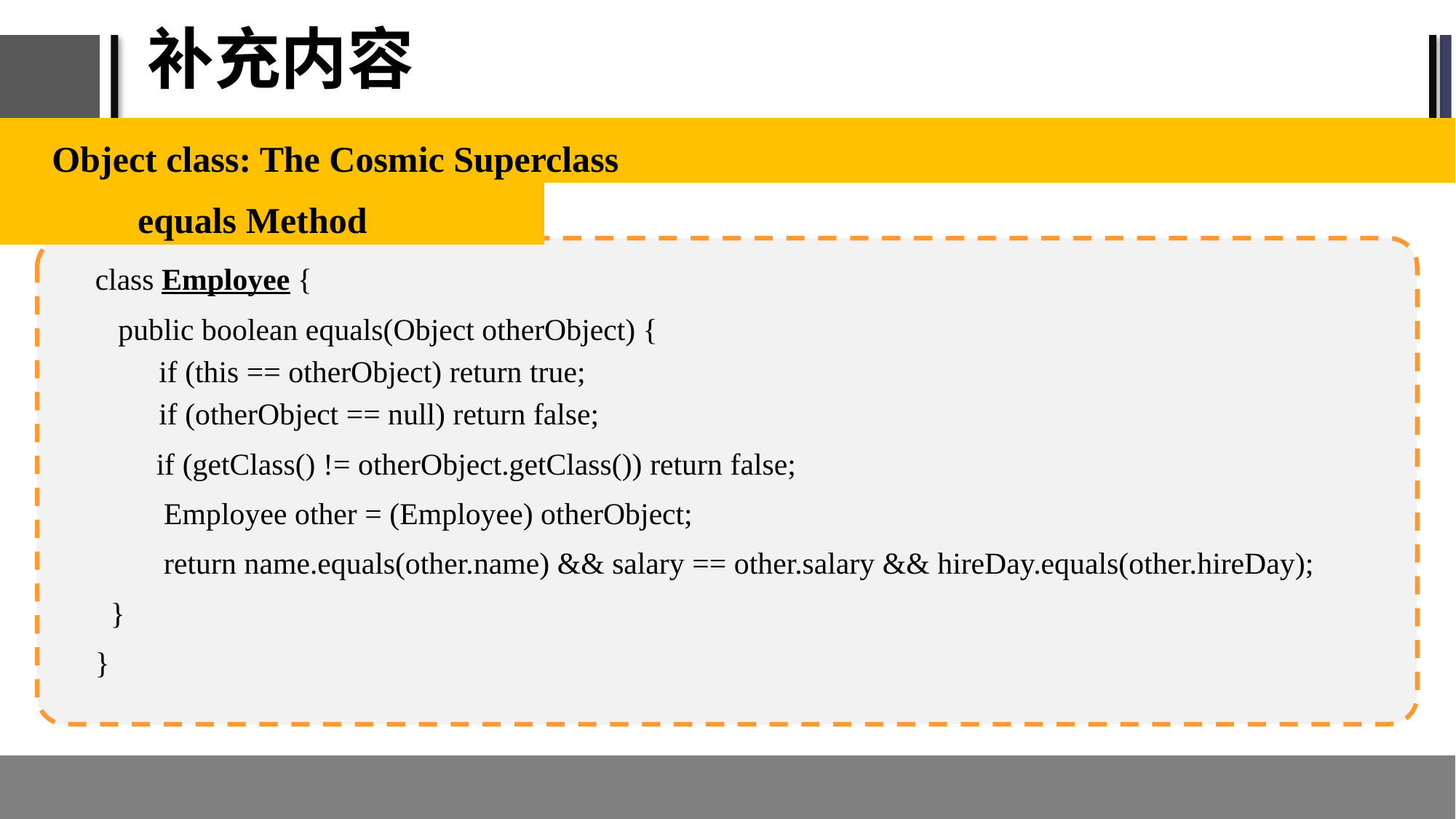

# 补充内容

Object class: The Cosmic Superclass

	equals Method

class Employee {
   public boolean equals(Object otherObject) {
if (this == otherObject) return true;
if (otherObject == null) return false;
        if (getClass() != otherObject.getClass()) return false;
         Employee other = (Employee) otherObject;
         return name.equals(other.name) && salary == other.salary && hireDay.equals(other.hireDay);
  }
}